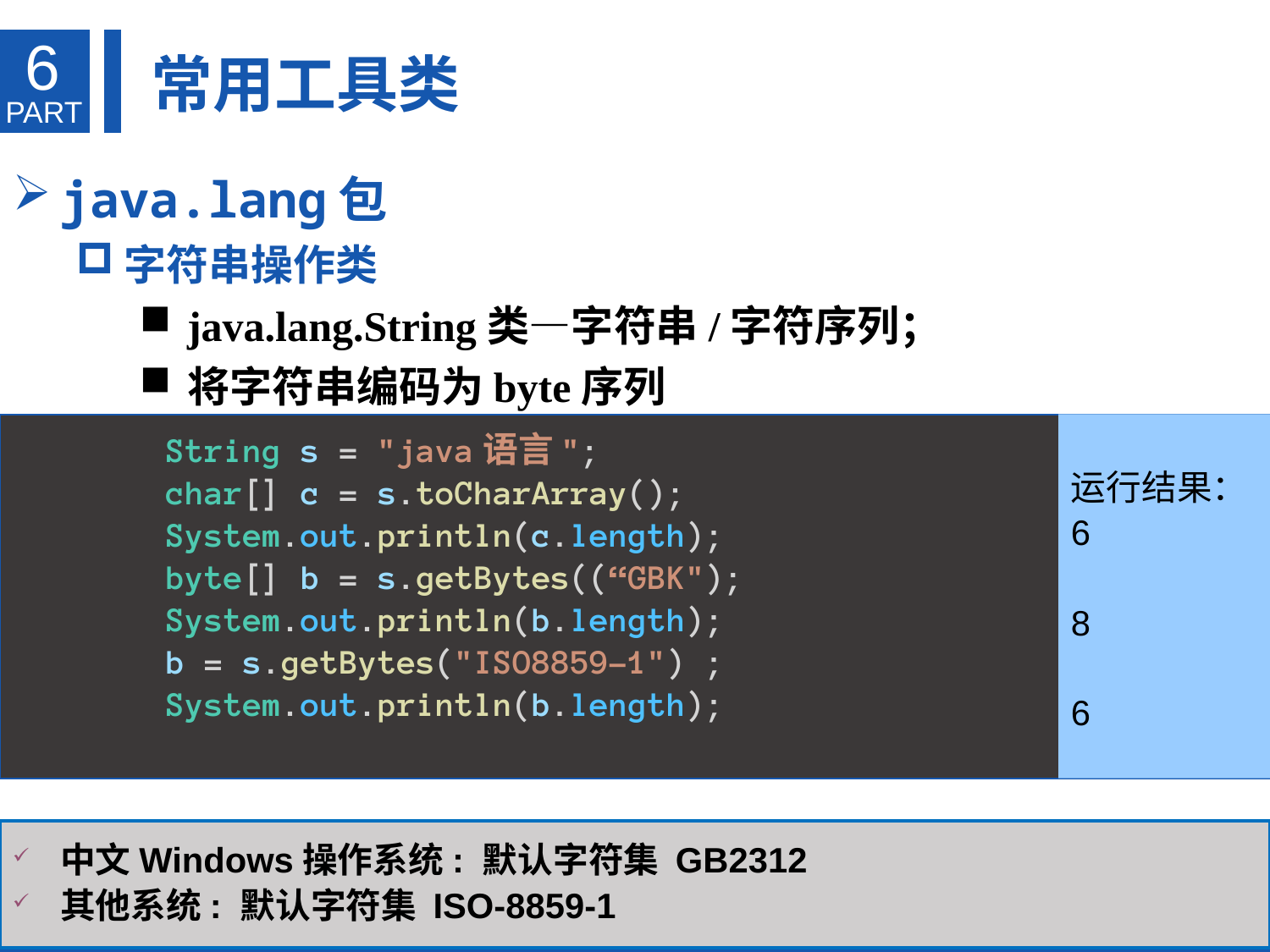

6
常用工具类
PART
java.lang包
字符串操作类
java.lang.String类—字符串/字符序列；
将字符串编码为byte序列

运行结果：
6

8

6
        String s = "java语言";
        char[] c = s.toCharArray();
        System.out.println(c.length);
        byte[] b = s.getBytes((“GBK");
        System.out.println(b.length);
        b = s.getBytes("ISO8859-1") ;
        System.out.println(b.length);

中文Windows操作系统: 默认字符集 GB2312
其他系统: 默认字符集 ISO-8859-1